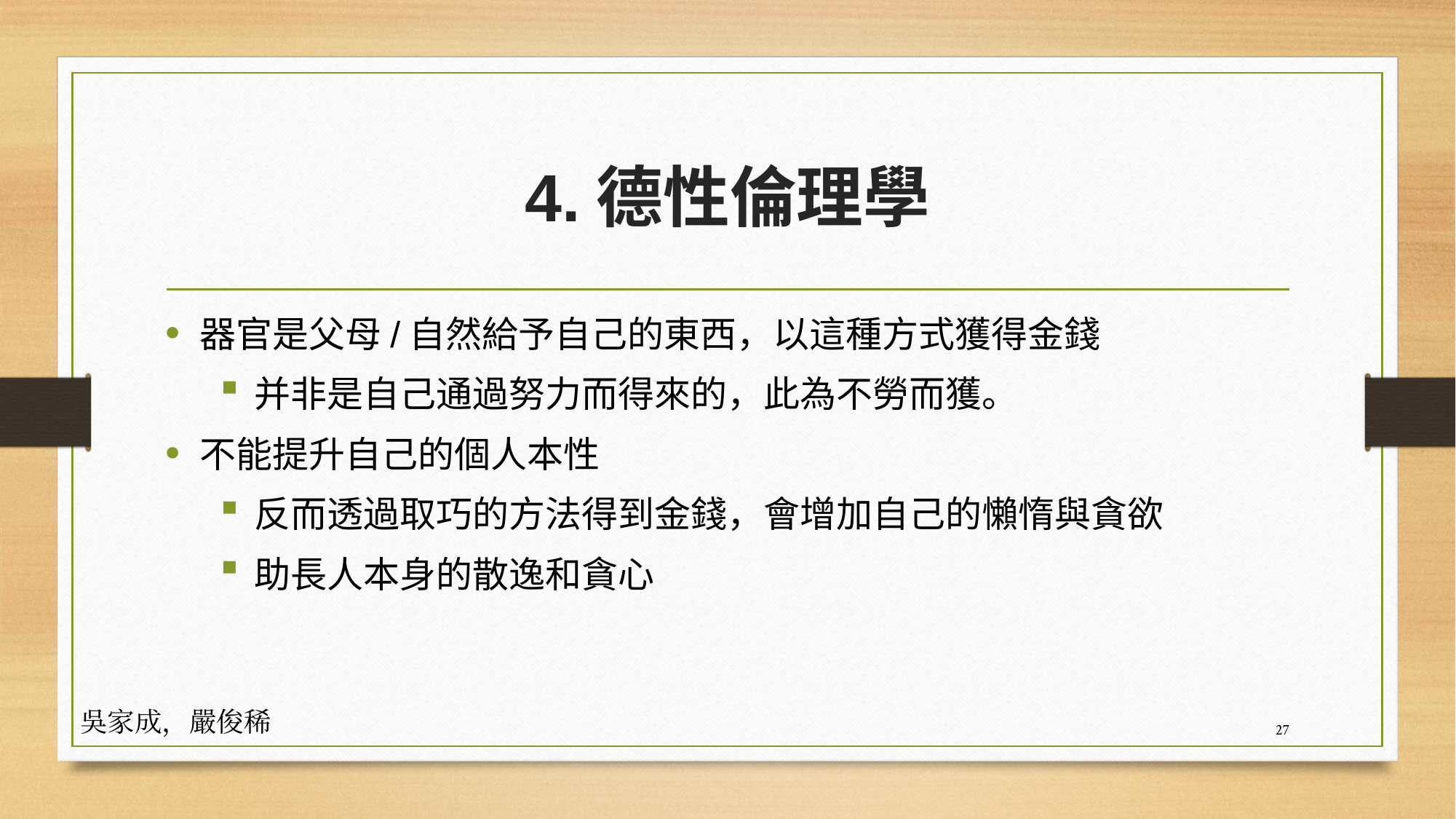

# 4.德性倫理學
器官是父母/自然給予自己的東西，以這種方式獲得金錢
并非是自己通過努力而得來的，此為不勞而獲。
不能提升自己的個人本性
反而透過取巧的方法得到金錢，會增加自己的懶惰與貪欲
助長人本身的散逸和貪心
吳家成，嚴俊稀
27